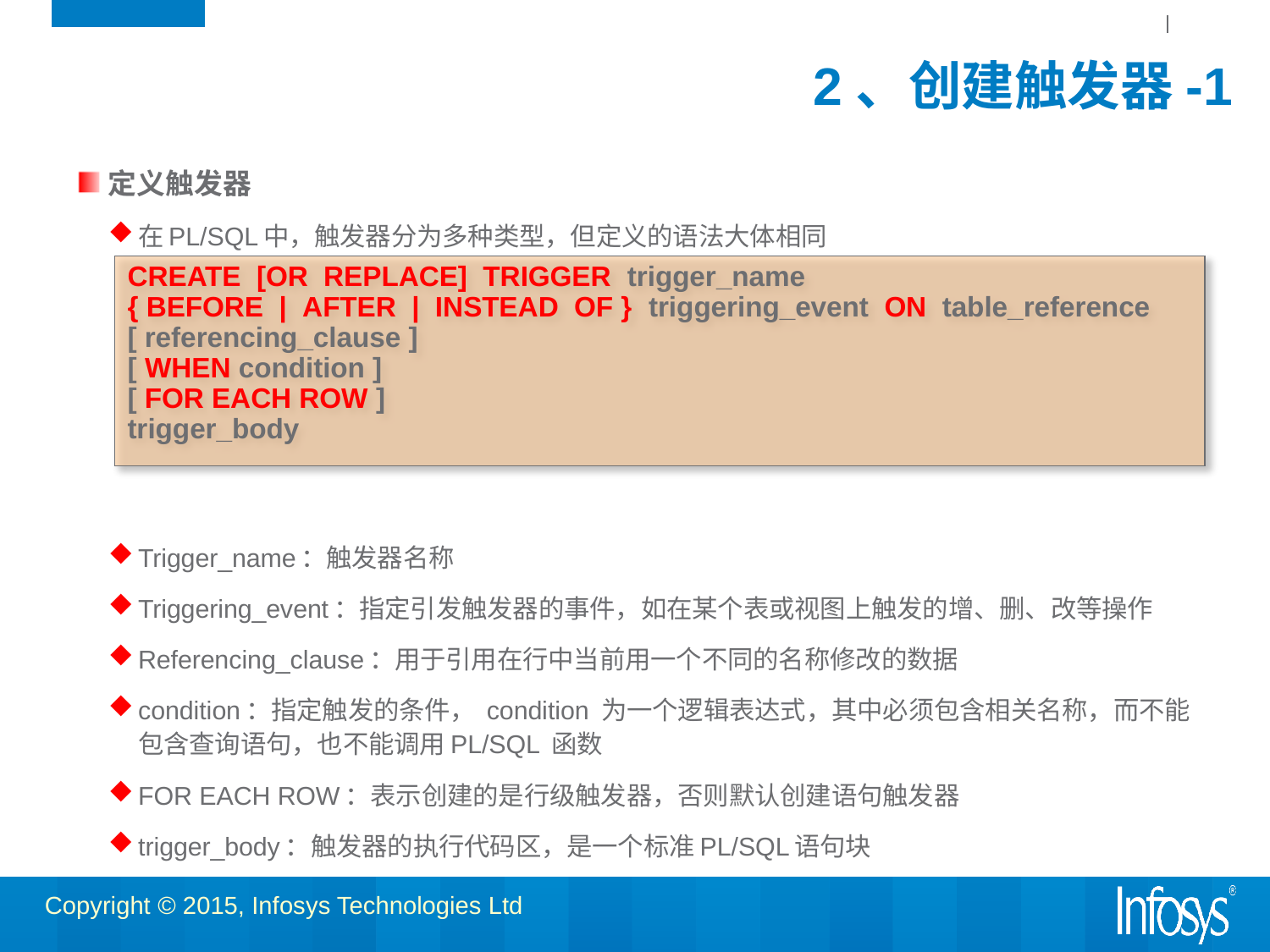

# 2、创建触发器-1
定义触发器
在PL/SQL中，触发器分为多种类型，但定义的语法大体相同

Trigger_name：触发器名称
Triggering_event：指定引发触发器的事件，如在某个表或视图上触发的增、删、改等操作
Referencing_clause：用于引用在行中当前用一个不同的名称修改的数据
condition：指定触发的条件， condition 为一个逻辑表达式，其中必须包含相关名称，而不能包含查询语句，也不能调用PL/SQL 函数
FOR EACH ROW：表示创建的是行级触发器，否则默认创建语句触发器
trigger_body：触发器的执行代码区，是一个标准PL/SQL语句块

CREATE  [OR  REPLACE]  TRIGGER  trigger_name
{ BEFORE  |  AFTER  |  INSTEAD  OF }  triggering_event  ON  table_reference
[ referencing_clause ]
[ WHEN condition ]
[ FOR EACH ROW ]
trigger_body